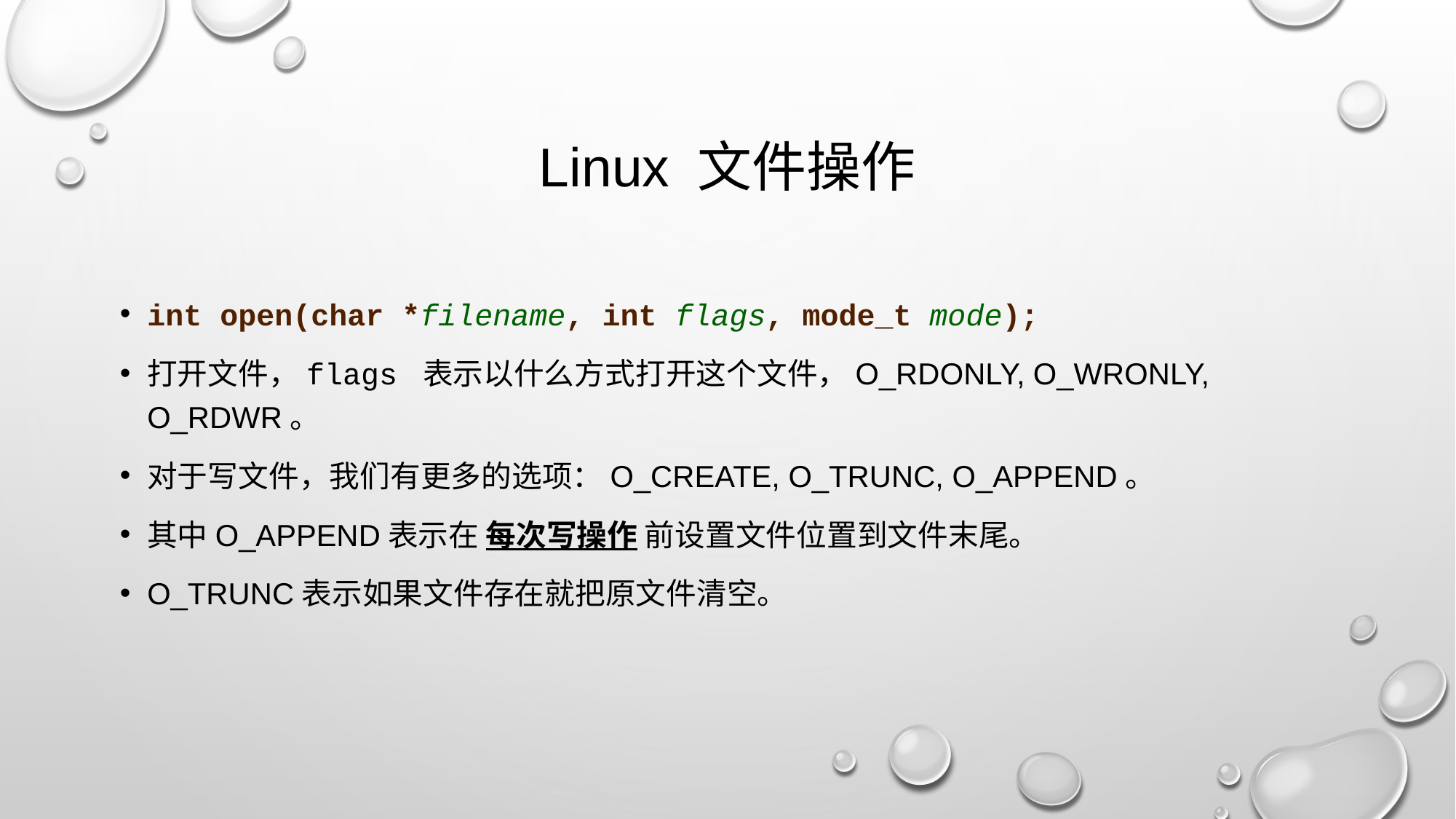

# Linux 文件操作
int open(char *filename, int flags, mode_t mode);
打开文件，flags 表示以什么方式打开这个文件，O_RDONLY, O_WRONLY, O_RDWR。
对于写文件，我们有更多的选项：O_CREATE, O_TRUNC, O_APPEND。
其中O_APPEND表示在 每次写操作 前设置文件位置到文件末尾。
O_TRUNC表示如果文件存在就把原文件清空。